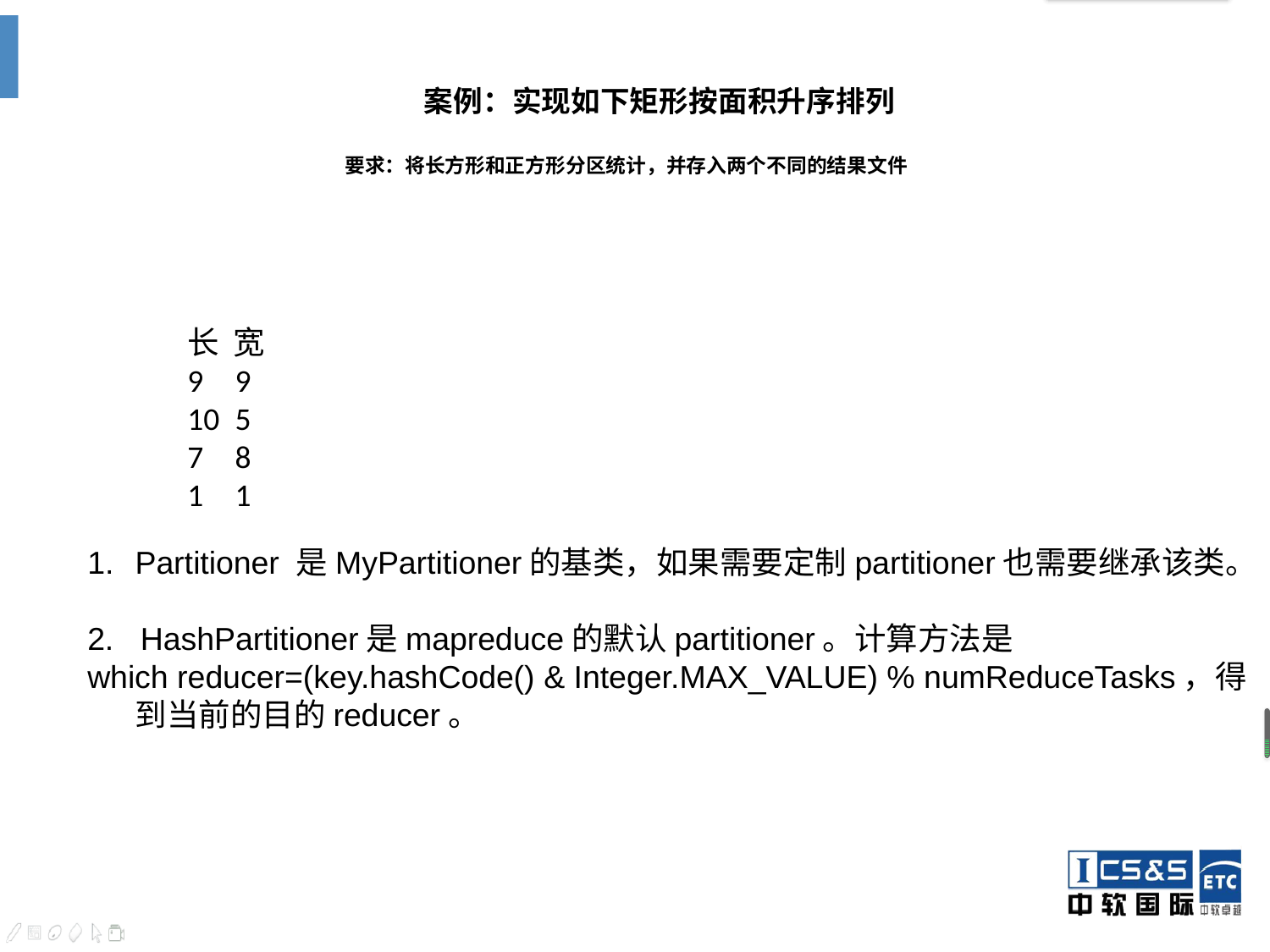

# 案例：实现如下矩形按面积升序排列 要求：将长方形和正方形分区统计，并存入两个不同的结果文件
长  宽
9
5
8
1	1
Partitioner 是MyPartitioner的基类，如果需要定制partitioner也需要继承该类。

2.   HashPartitioner是mapreduce的默认partitioner。计算方法是
which reducer=(key.hashCode() & Integer.MAX_VALUE) % numReduceTasks，得到当前的目的reducer。